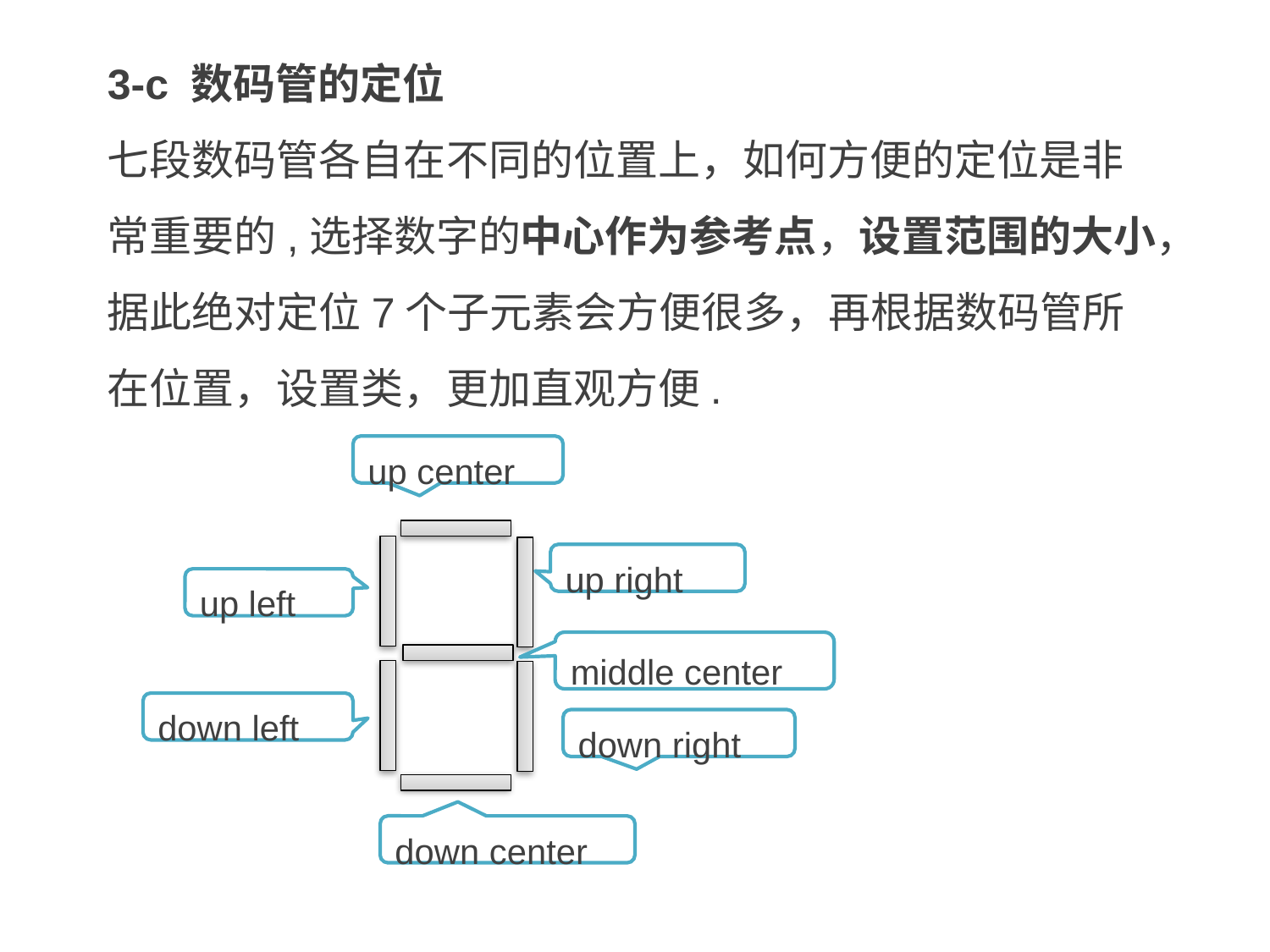

3-c 数码管的定位
七段数码管各自在不同的位置上，如何方便的定位是非常重要的,选择数字的中心作为参考点，设置范围的大小，据此绝对定位7个子元素会方便很多，再根据数码管所在位置，设置类，更加直观方便.
up center

up right
up left
middle center
down left
down right
down center